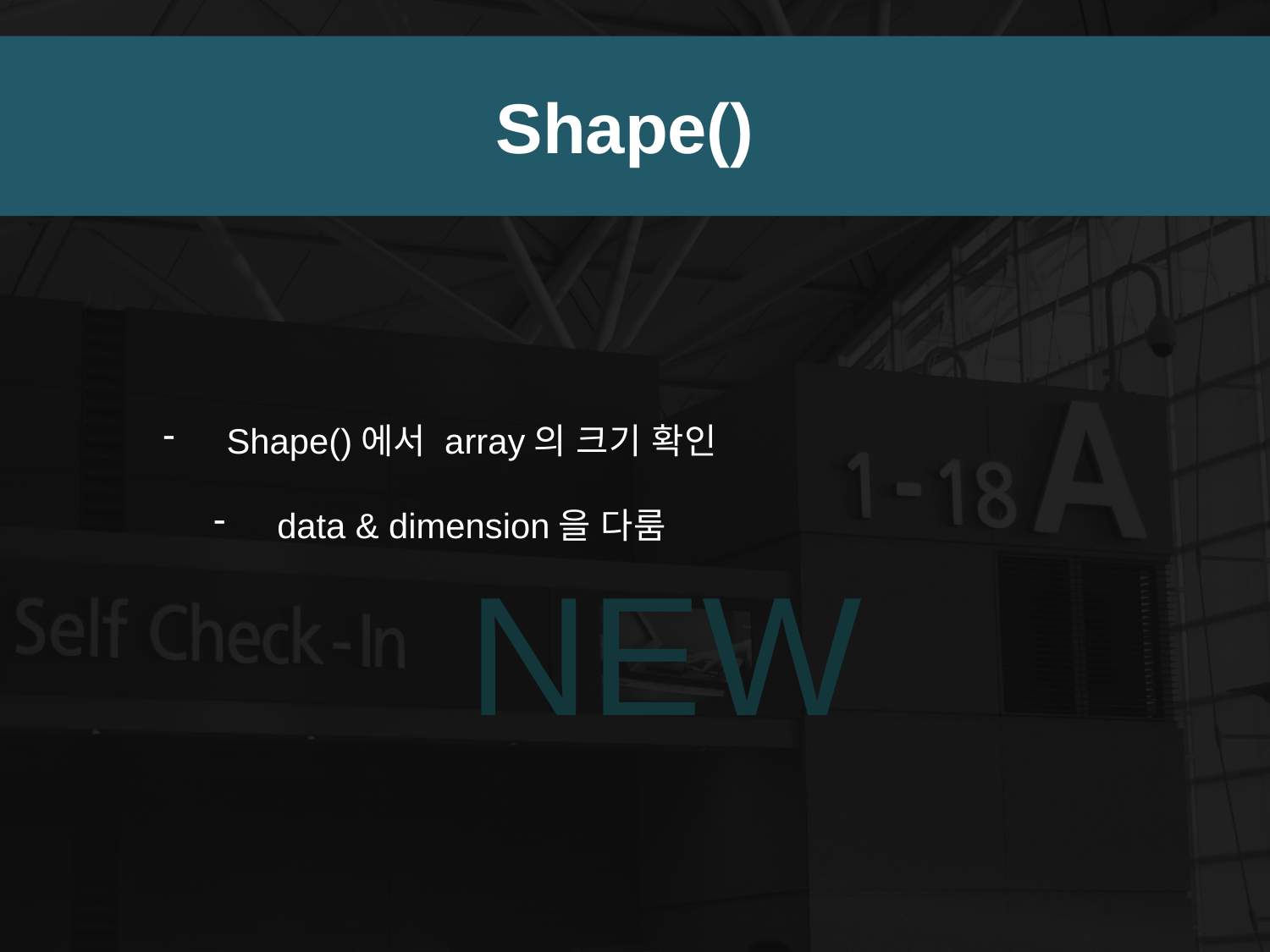

Shape()
Shape()에서 array의 크기 확인
data & dimension을 다룸
NEW